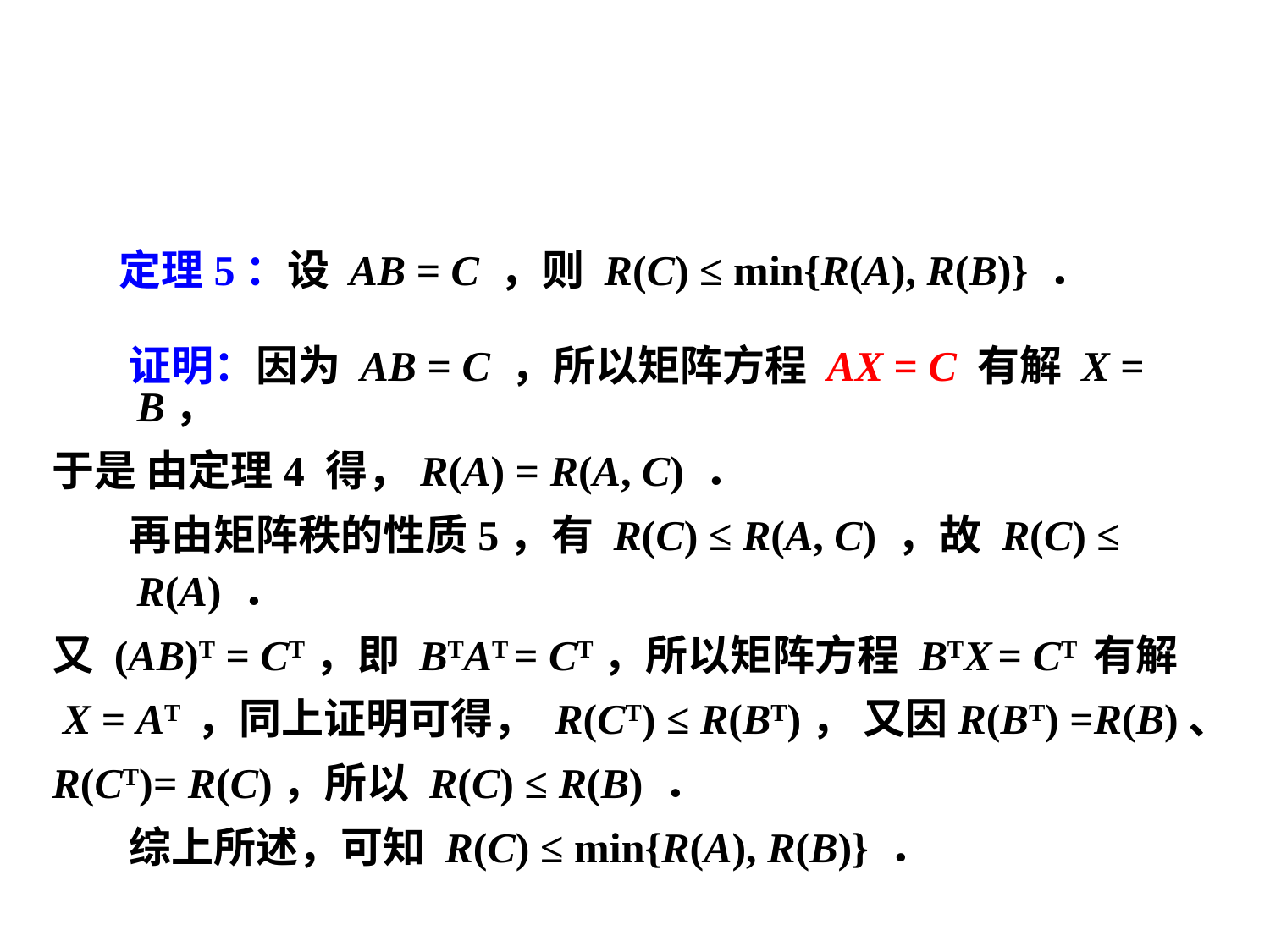

定理5：设 AB = C ，则 R(C) ≤ min{R(A), R(B)} ．
       证明：因为 AB = C ，所以矩阵方程 AX = C 有解 X = B，
于是 由定理4 得，R(A) = R(A, C) ．
       再由矩阵秩的性质5，有 R(C) ≤ R(A, C) ，故 R(C) ≤ R(A) ．
又 (AB)T = CT，即 BTAT = CT，所以矩阵方程 BTX = CT 有解
 X = AT ，同上证明可得， R(CT) ≤ R(BT)， 又因R(BT) =R(B)、
R(CT)= R(C)，所以 R(C) ≤ R(B) ．
       综上所述，可知 R(C) ≤ min{R(A), R(B)} ．